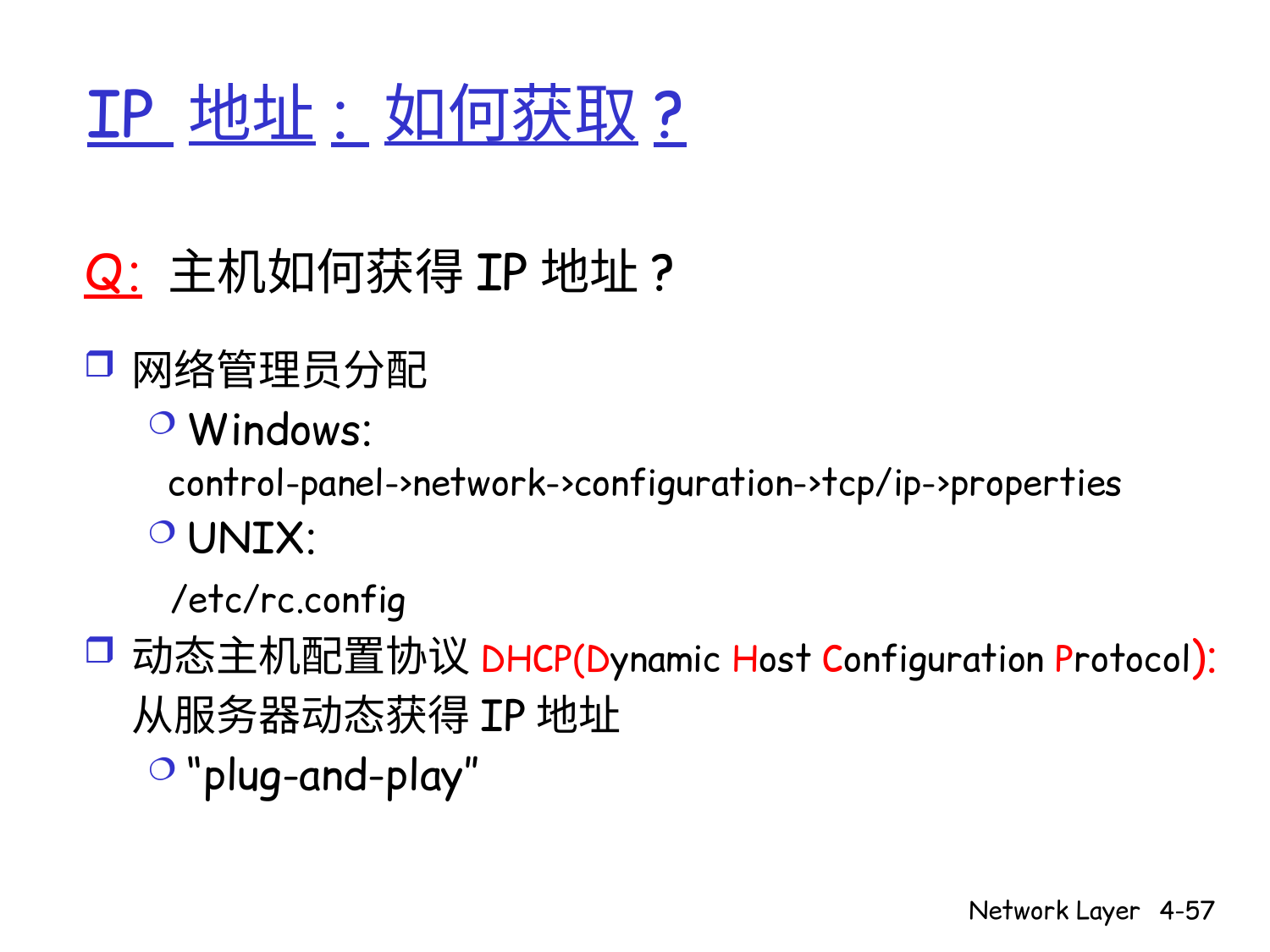

# IP 地址: 如何获取?
Q: 主机如何获得IP地址?

网络管理员分配
Windows:
  control-panel->network->configuration->tcp/ip->properties
UNIX:
  /etc/rc.config
动态主机配置协议DHCP(Dynamic Host Configuration Protocol):
    从服务器动态获得IP地址
“plug-and-play”

Network Layer
4-57